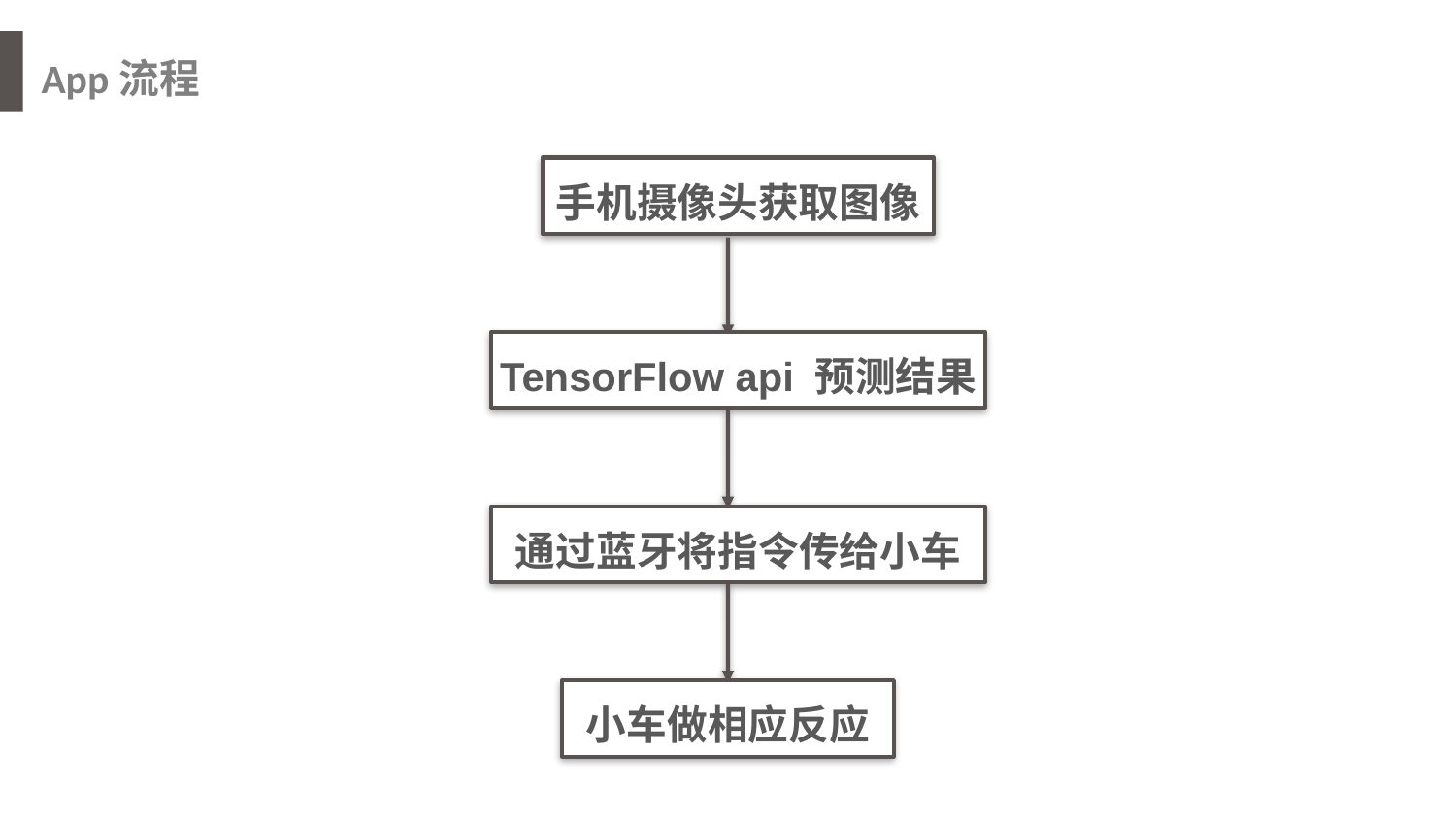

App流程
年度工作概述
CLICK TO ADD CAPTION TEXT

手机摄像头获取图像

TensorFlow api 预测结果

通过蓝牙将指令传给小车

小车做相应反应